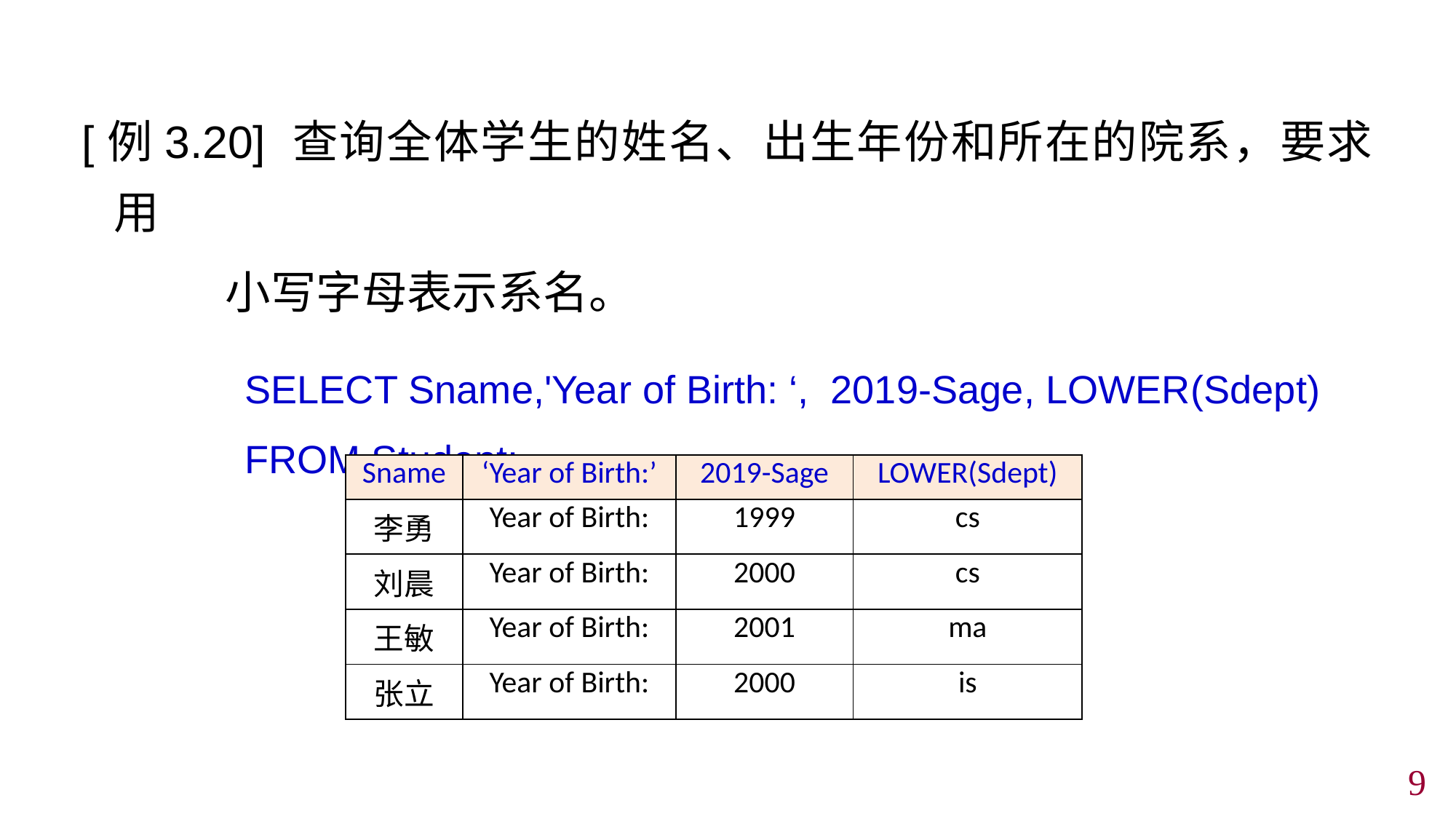

[例3.20] 查询全体学生的姓名、出生年份和所在的院系，要求用
             小写字母表示系名。

           SELECT Sname,'Year of Birth: ‘,  2019-Sage, LOWER(Sdept)
           FROM Student;

| Sname | ‘Year of Birth:’ | 2019-Sage | LOWER(Sdept) |
| --- | --- | --- | --- |
| 李勇 | Year of Birth: | 1999 | cs |
| 刘晨 | Year of Birth: | 2000 | cs |
| 王敏 | Year of Birth: | 2001 | ma |
| 张立 | Year of Birth: | 2000 | is |
9